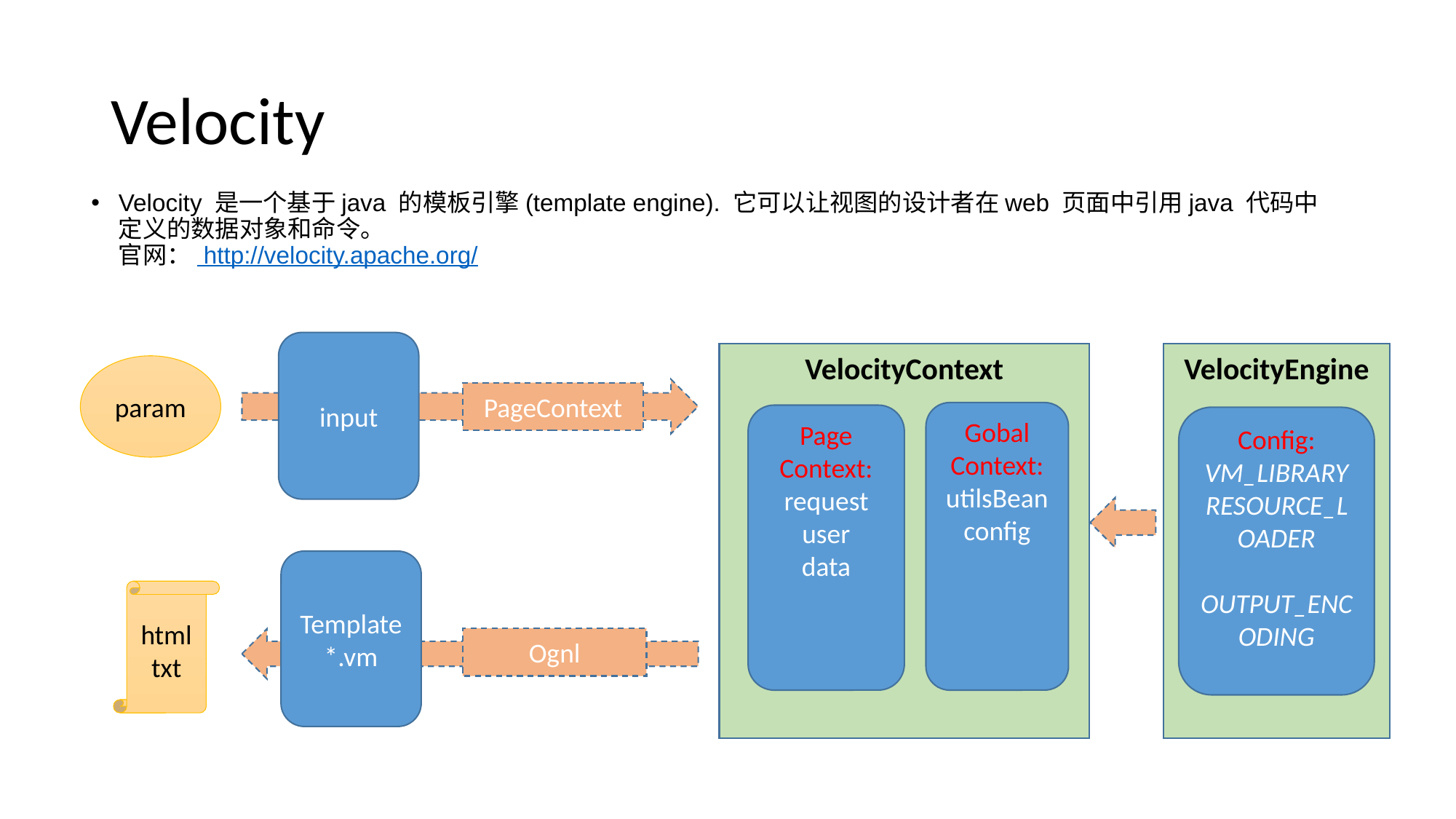

# Velocity
Velocity 是一个基于java 的模板引擎(template engine). 它可以让视图的设计者在web 页面中引用java 代码中定义的数据对象和命令。
官网： http://velocity.apache.org/
input
VelocityContext
VelocityEngine

param

PageContext
Gobal Context:
utilsBean
config

Page Context:
request
user
data

Config:
VM_LIBRARY
RESOURCE_LOADER

OUTPUT_ENCODING

Template
*.vm
html
txt
Ognl